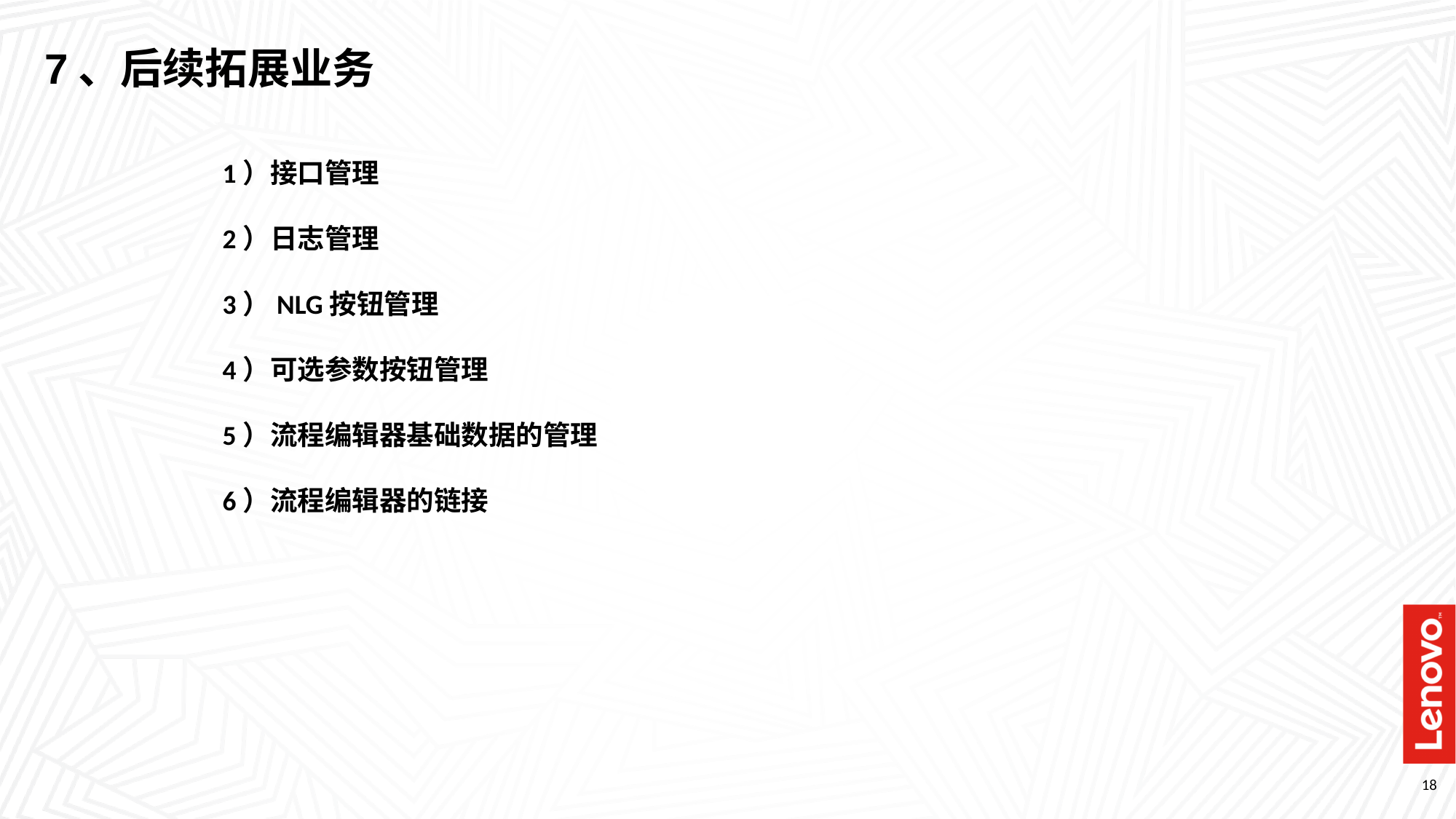

7、后续拓展业务
1）接口管理

2）日志管理

3）NLG按钮管理

4）可选参数按钮管理

5）流程编辑器基础数据的管理

6）流程编辑器的链接